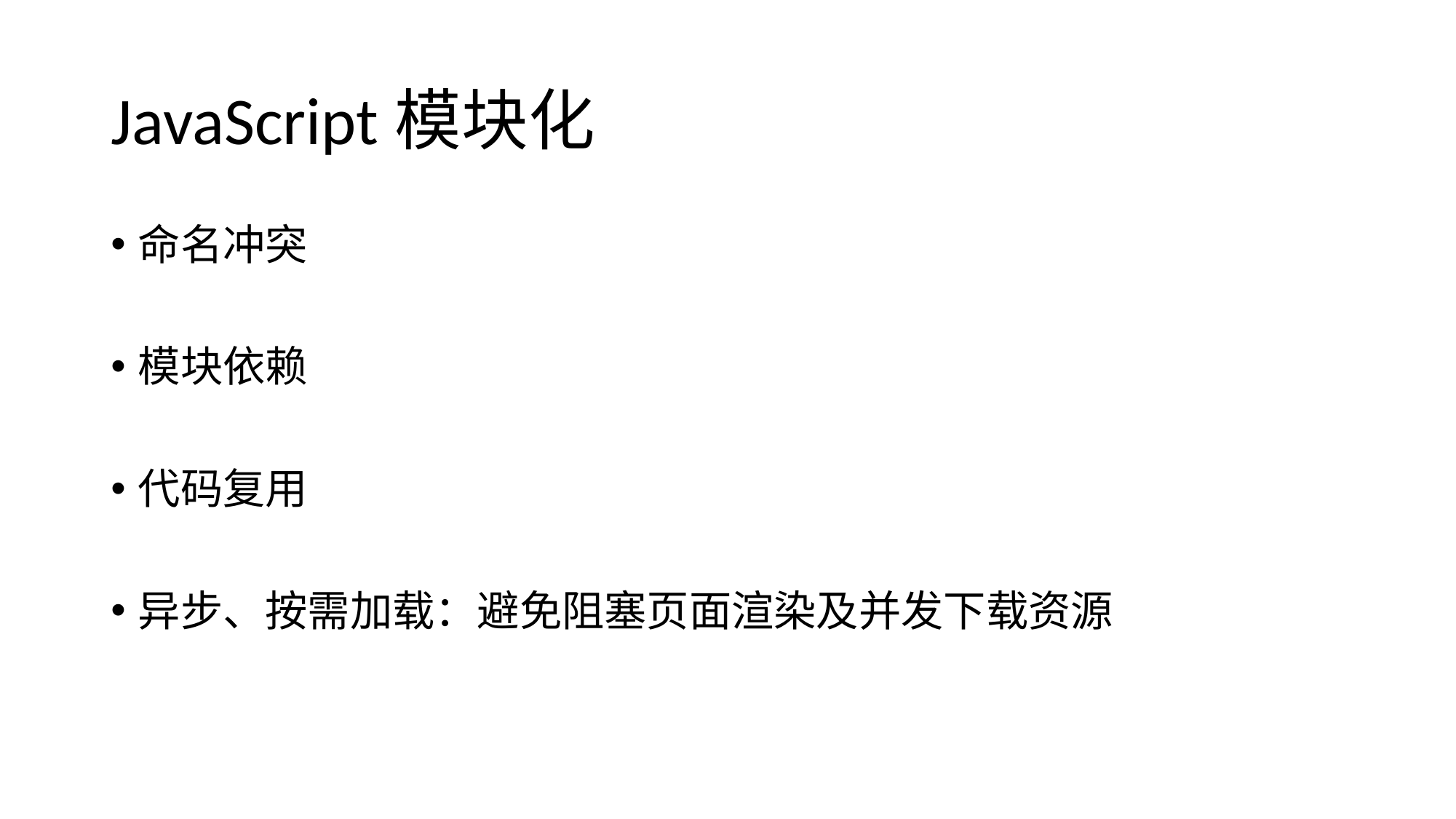

# JavaScript模块化
命名冲突

模块依赖

代码复用

异步、按需加载：避免阻塞页面渲染及并发下载资源